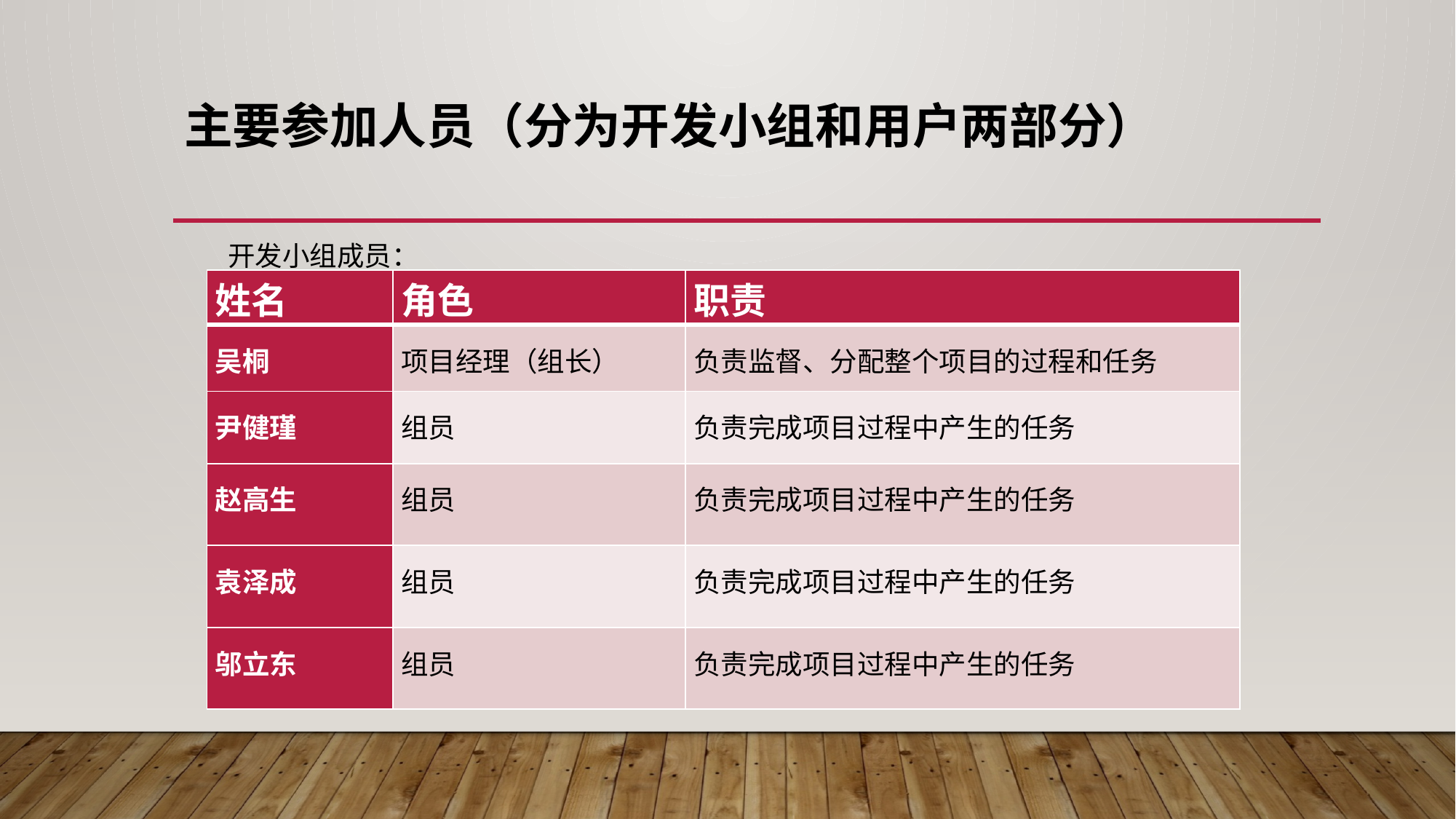

# 主要参加人员（分为开发小组和用户两部分）
开发小组成员：
| 姓名 | 角色 | 职责 |
| --- | --- | --- |
| 吴桐 | 项目经理（组长） | 负责监督、分配整个项目的过程和任务 |
| 尹健瑾 | 组员 | 负责完成项目过程中产生的任务 |
| 赵高生 | 组员 | 负责完成项目过程中产生的任务 |
| 袁泽成 | 组员 | 负责完成项目过程中产生的任务 |
| 邬立东 | 组员 | 负责完成项目过程中产生的任务 |